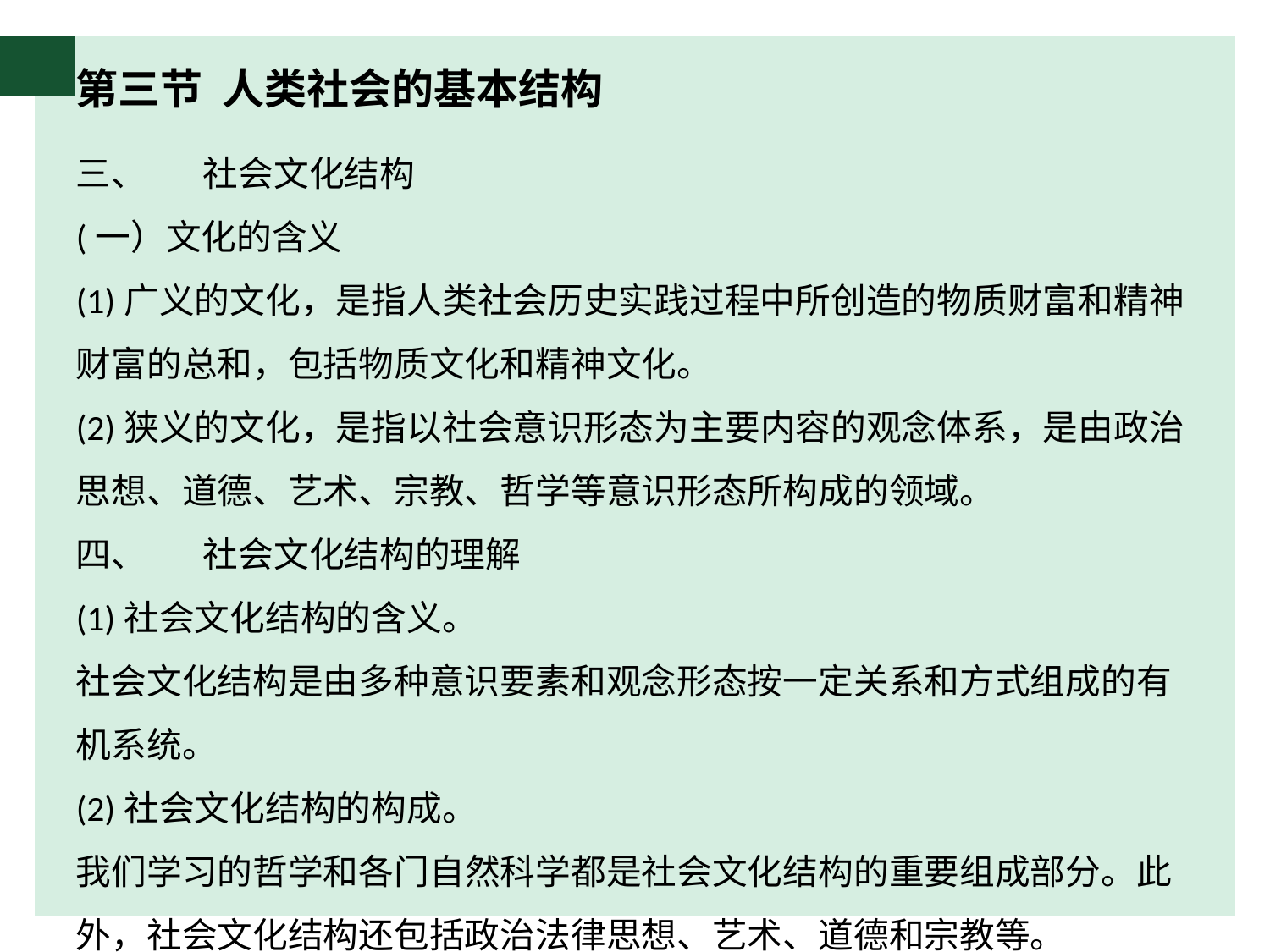

# 第三节  人类社会的基本结构
三、	社会文化结构
(一）文化的含义
(1)广义的文化，是指人类社会历史实践过程中所创造的物质财富和精神财富的总和，包括物质文化和精神文化。
(2)狭义的文化，是指以社会意识形态为主要内容的观念体系，是由政治思想、道德、艺术、宗教、哲学等意识形态所构成的领域。
四、	社会文化结构的理解
(1)社会文化结构的含义。
社会文化结构是由多种意识要素和观念形态按一定关系和方式组成的有机系统。
(2)社会文化结构的构成。
我们学习的哲学和各门自然科学都是社会文化结构的重要组成部分。此外，社会文化结构还包括政治法律思想、艺术、道德和宗教等。